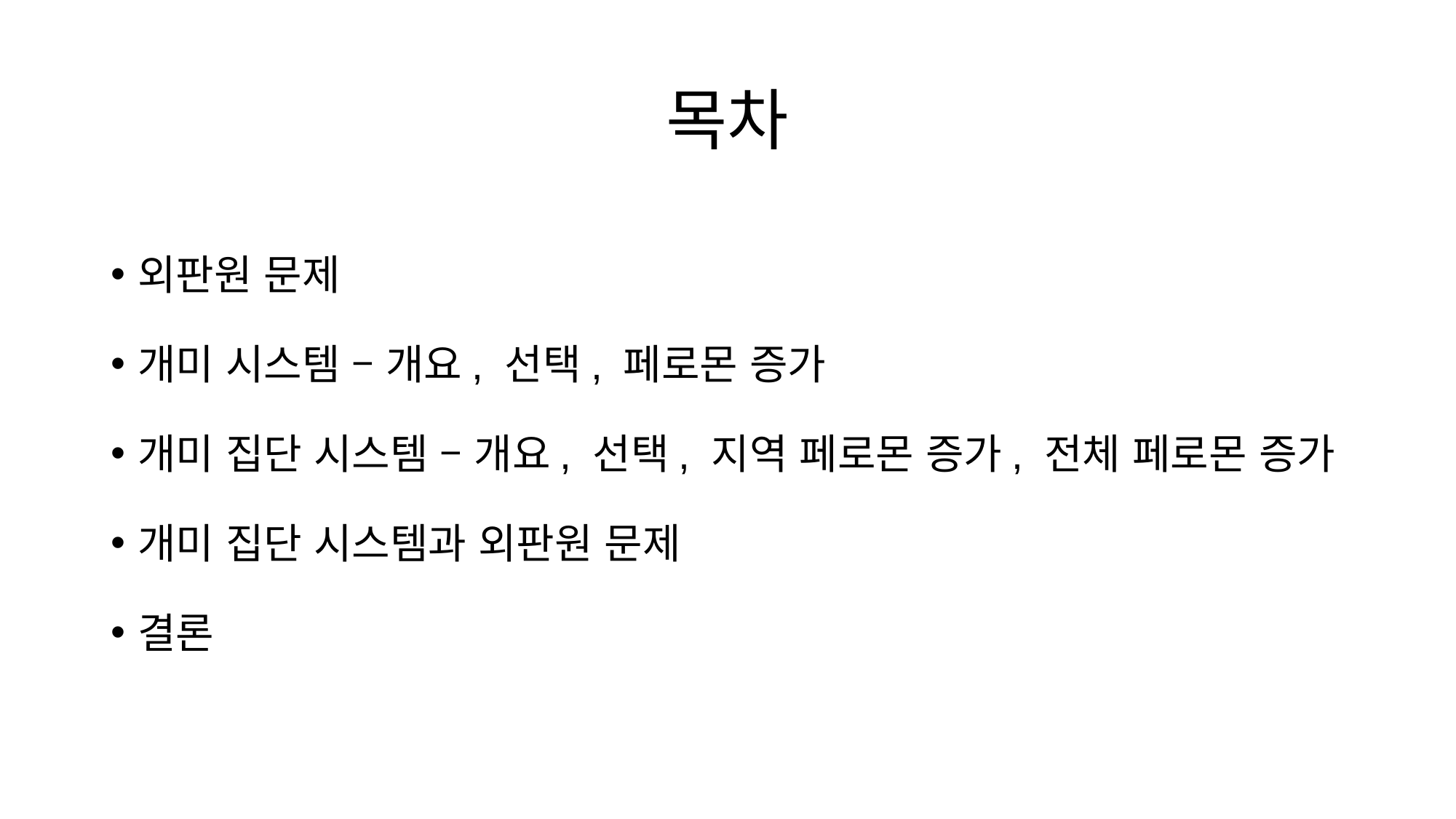

# 목차
외판원 문제
개미 시스템 – 개요, 선택, 페로몬 증가
개미 집단 시스템 – 개요, 선택, 지역 페로몬 증가, 전체 페로몬 증가
개미 집단 시스템과 외판원 문제
결론